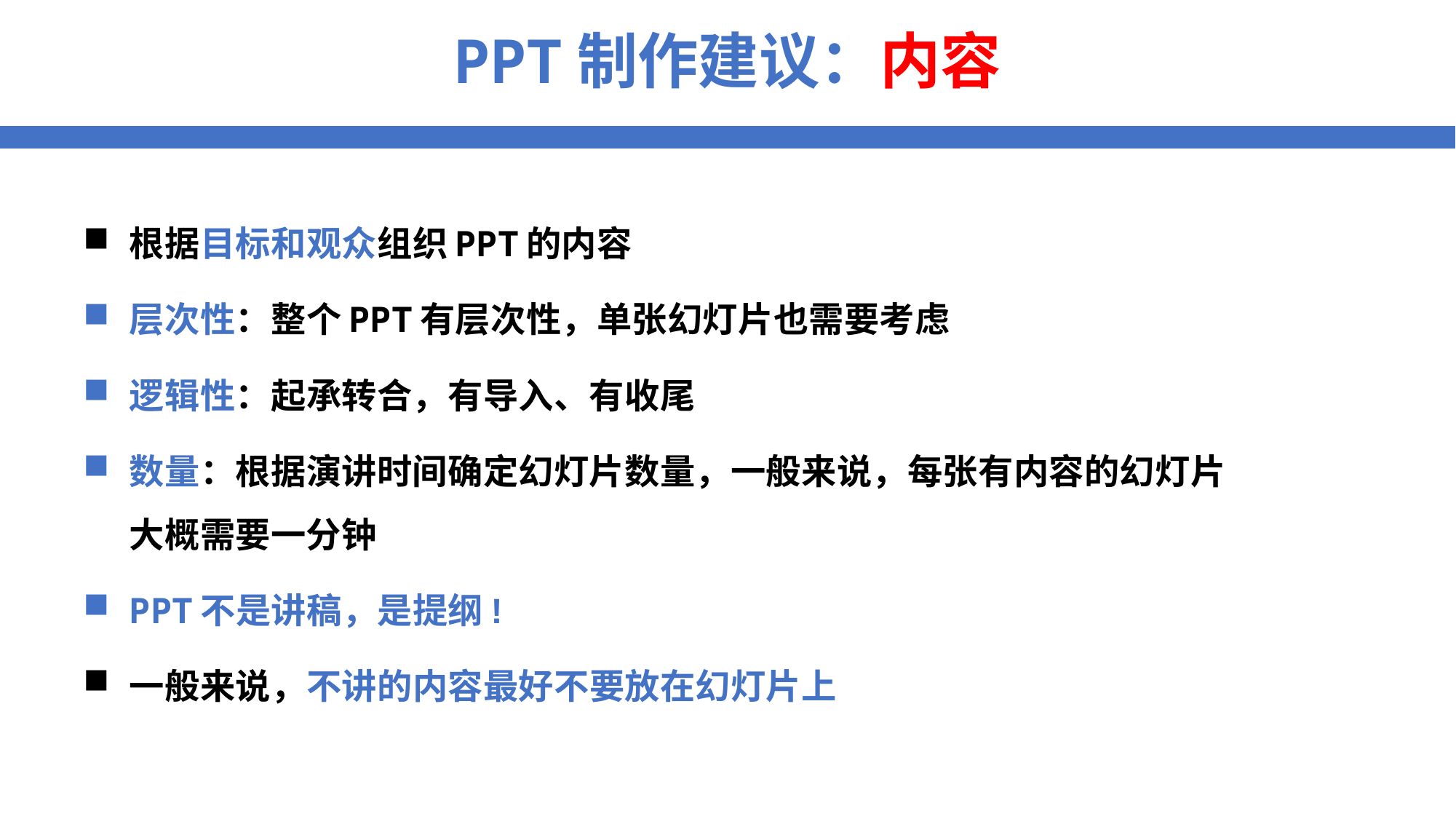

# PPT制作建议：内容

根据目标和观众组织PPT的内容
层次性：整个PPT有层次性，单张幻灯片也需要考虑
逻辑性：起承转合，有导入、有收尾
数量：根据演讲时间确定幻灯片数量，一般来说，每张有内容的幻灯片
大概需要一分钟
PPT不是讲稿，是提纲!
一般来说，不讲的内容最好不要放在幻灯片上